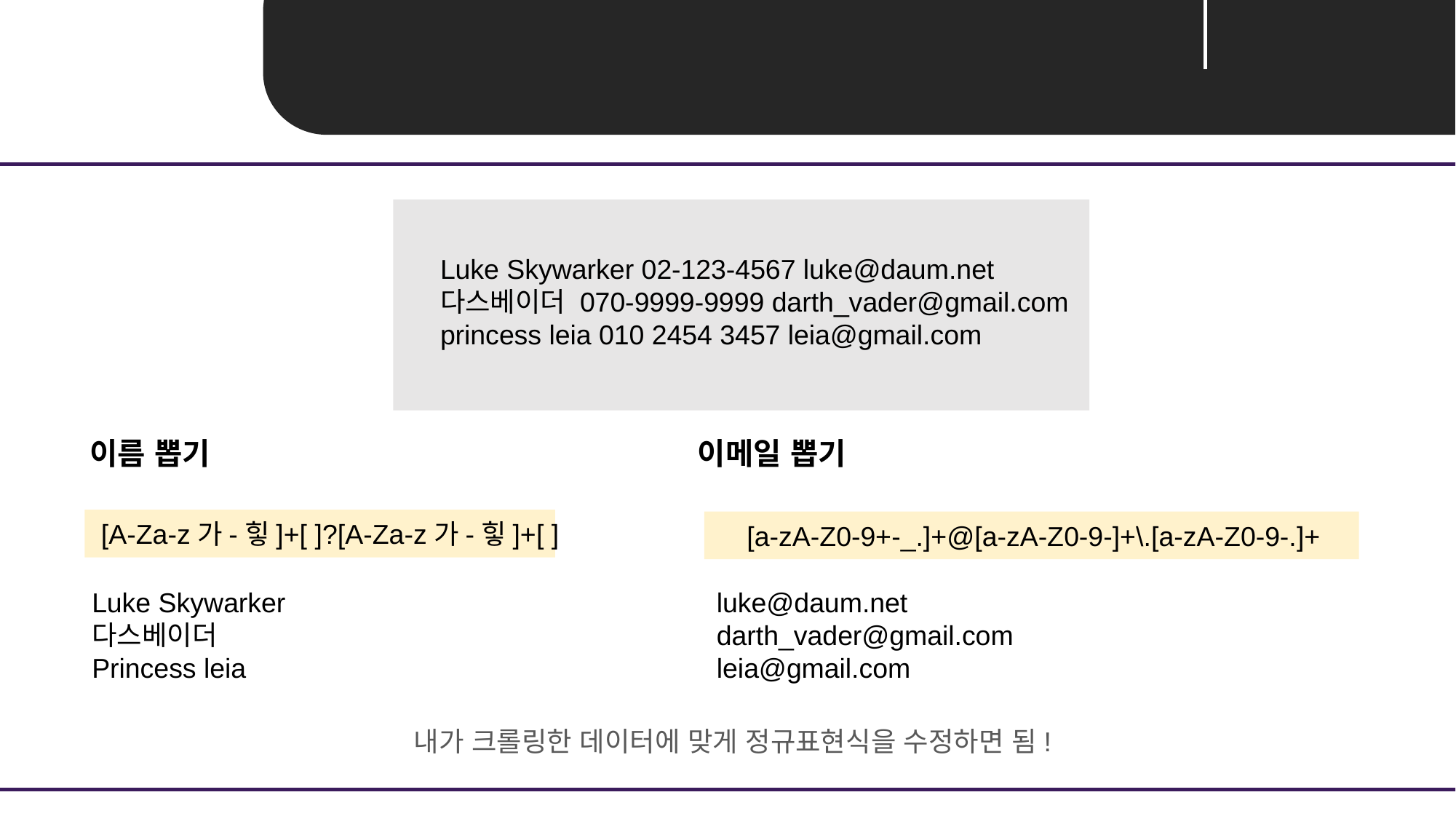

Unit  02 ㅣ  정규표현식 사용 예

Luke Skywarker 02-123-4567 luke@daum.net
다스베이더 070-9999-9999 darth_vader@gmail.com
princess leia 010 2454 3457 leia@gmail.com
이메일 뽑기
이름 뽑기

[A-Za-z가-힣]+[ ]?[A-Za-z가-힣]+[ ]
[a-zA-Z0-9+-_.]+@[a-zA-Z0-9-]+\.[a-zA-Z0-9-.]+
Luke Skywarker
다스베이더
Princess leia
luke@daum.net
darth_vader@gmail.com
leia@gmail.com
내가 크롤링한 데이터에 맞게 정규표현식을 수정하면 됨!